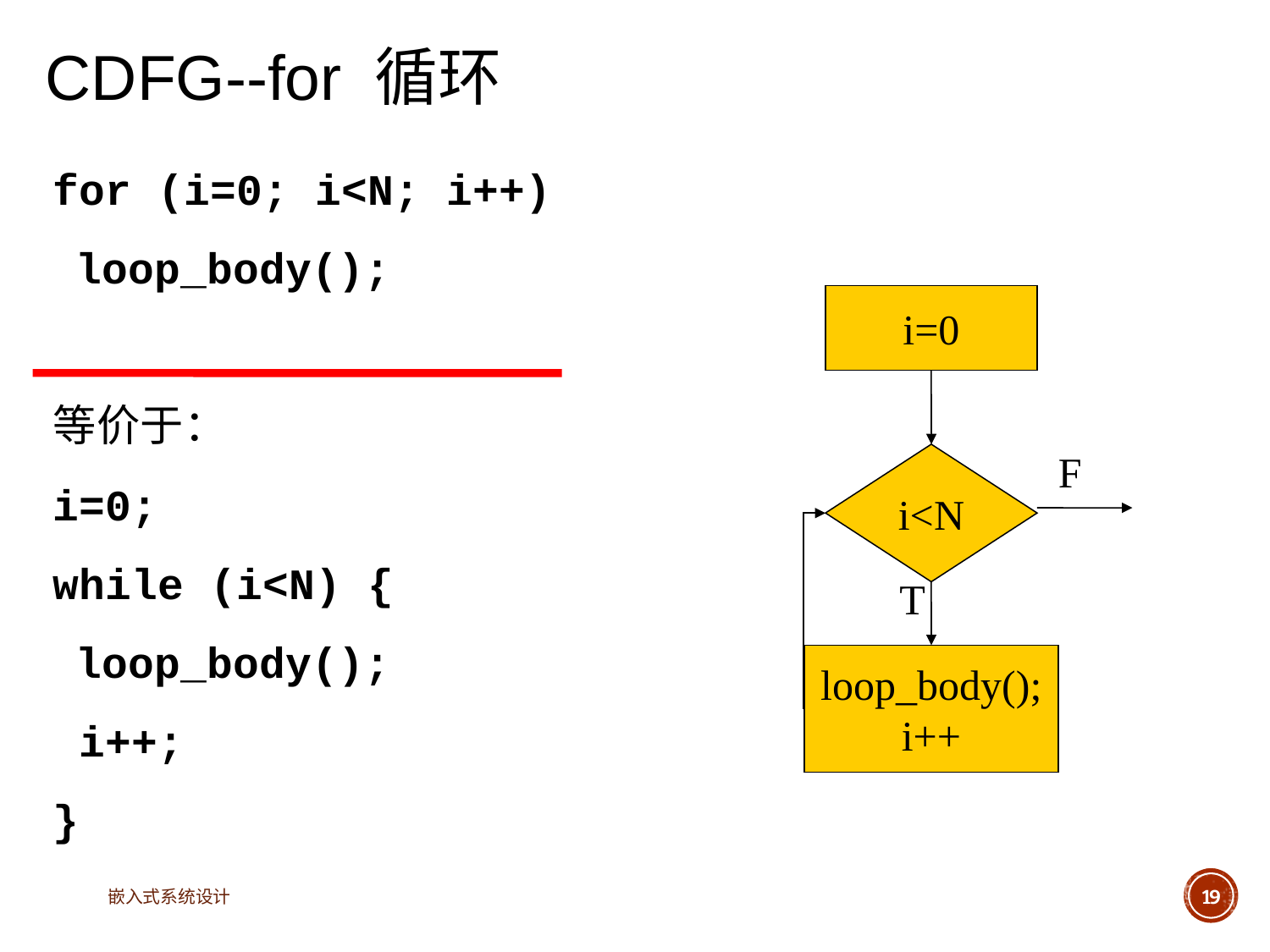

# CDFG--for 循环
for (i=0; i<N; i++)
	loop_body();

等价于：
i=0;
while (i<N) {
	loop_body();
 i++;
}
i=0

F
i<N

 T

loop_body();
i++
嵌入式系统设计
19